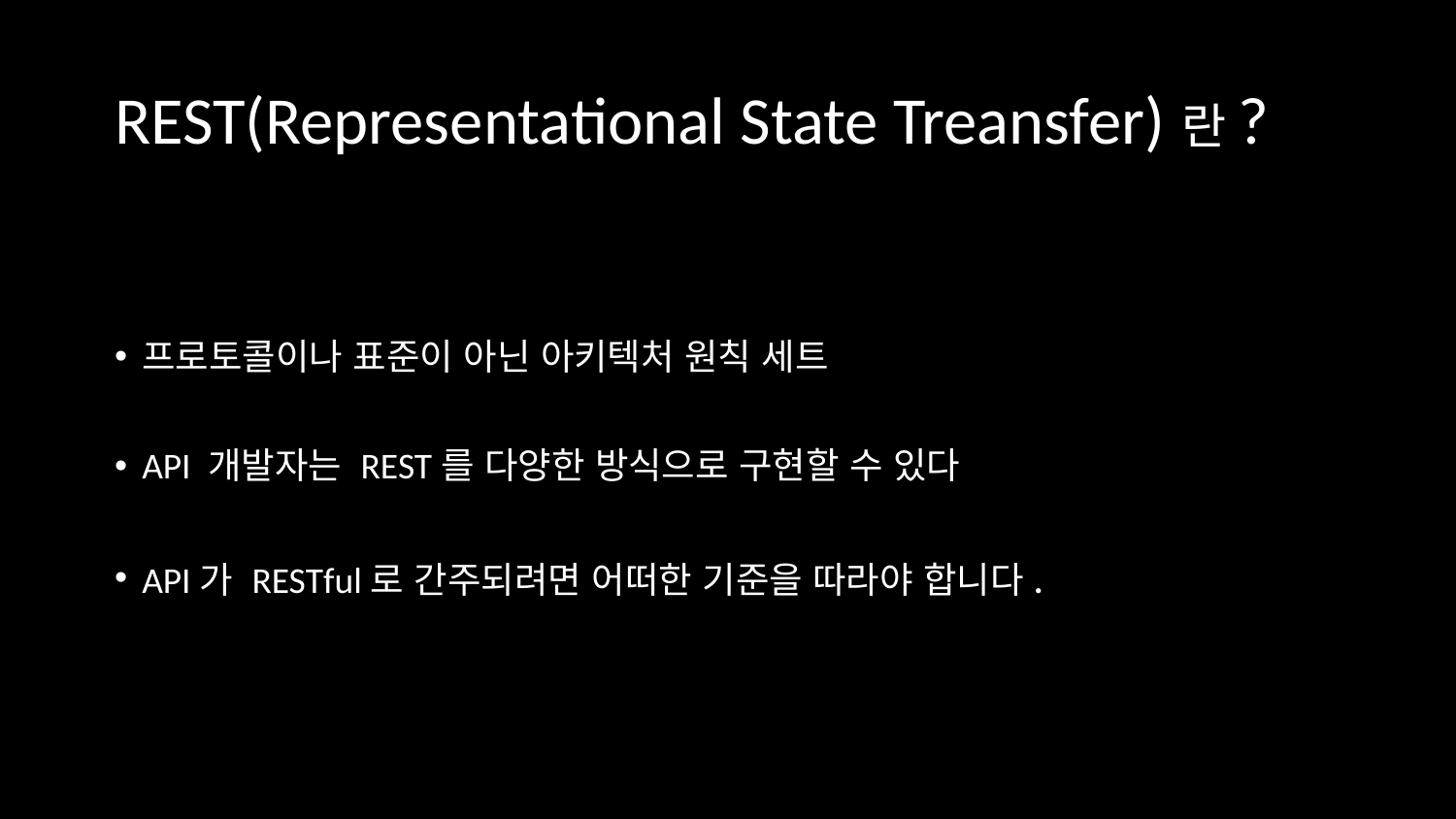

# REST(Representational State Treansfer)란?

프로토콜이나 표준이 아닌 아키텍처 원칙 세트

API 개발자는 REST를 다양한 방식으로 구현할 수 있다

API가 RESTful로 간주되려면 어떠한 기준을 따라야 합니다.